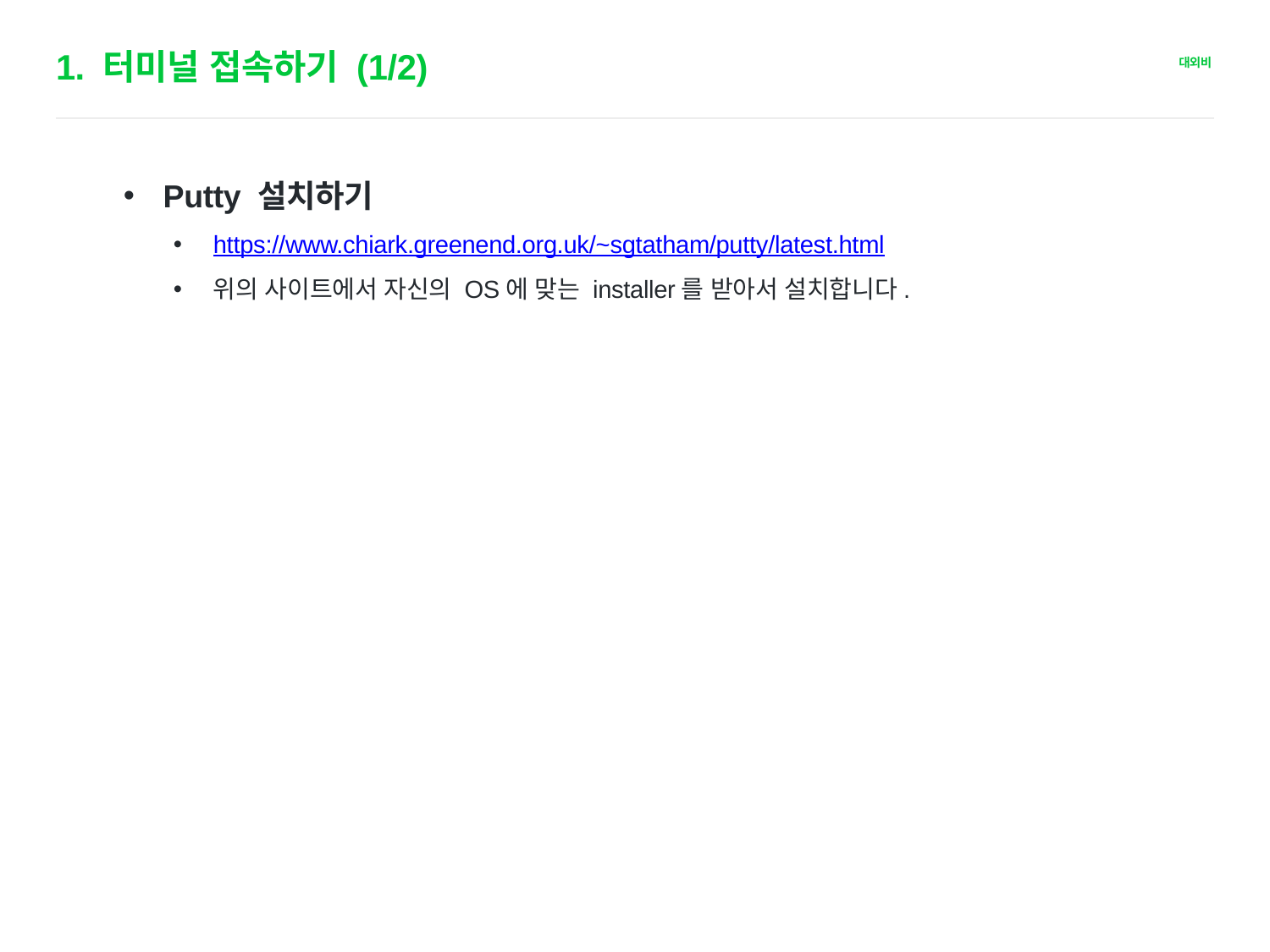

# 1. 터미널 접속하기 (1/2)
Putty 설치하기
https://www.chiark.greenend.org.uk/~sgtatham/putty/latest.html
위의 사이트에서 자신의 OS에 맞는 installer를 받아서 설치합니다.